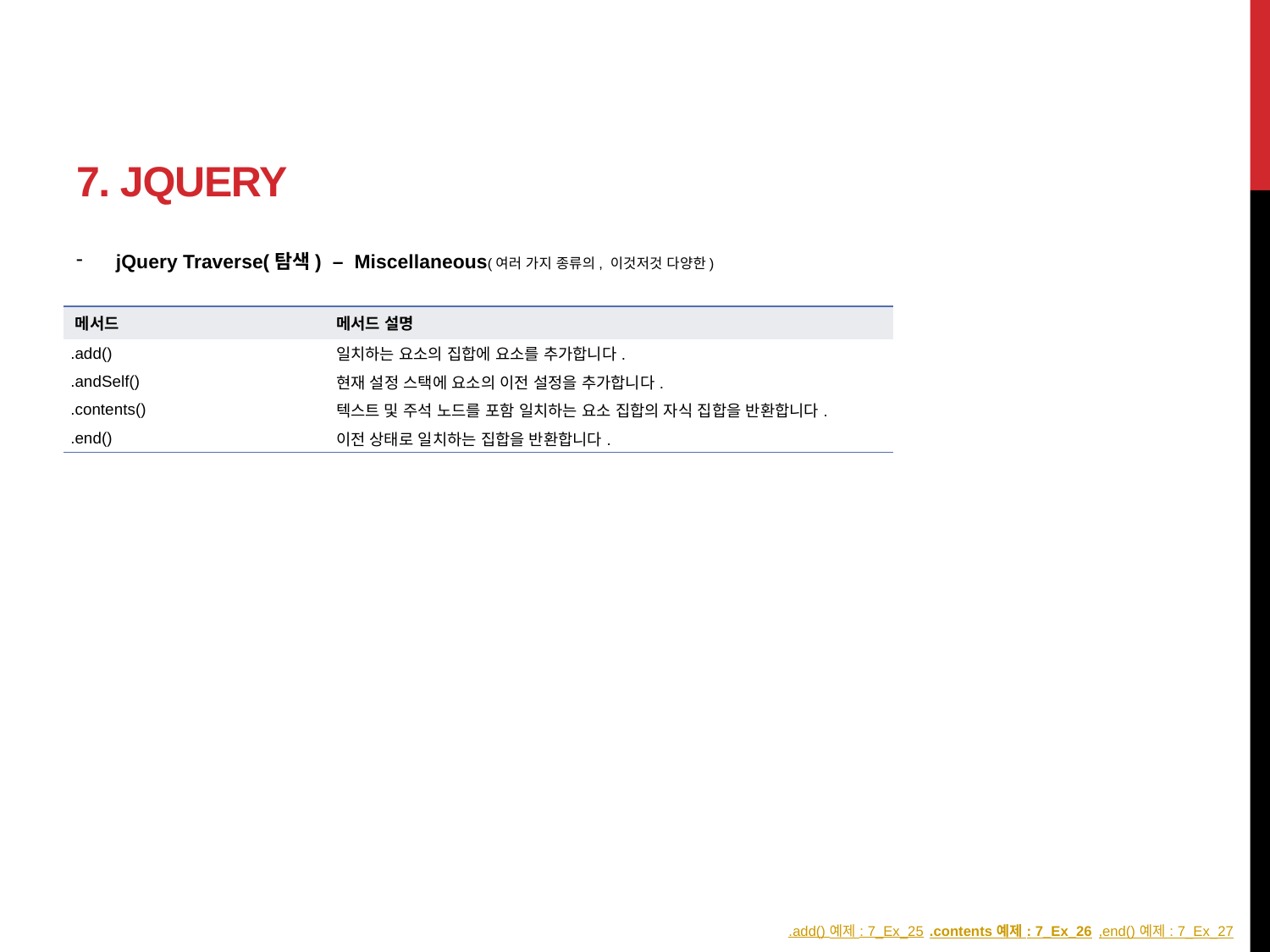

# 7. jquery
jQuery Traverse(탐색)  –  Miscellaneous(여러 가지 종류의, 이것저것 다양한)

| 메서드 | 메서드 설명 |
| --- | --- |
| .add() | 일치하는 요소의 집합에 요소를 추가합니다. |
| .andSelf() | 현재 설정 스택에 요소의 이전 설정을 추가합니다. |
| .contents() | 텍스트 및 주석 노드를 포함 일치하는 요소 집합의 자식 집합을 반환합니다. |
| .end() | 이전 상태로 일치하는 집합을 반환합니다. |
.add() 예제 : 7_Ex_25
.contents 예제 : 7_Ex_26
,end() 예제 : 7_Ex_27